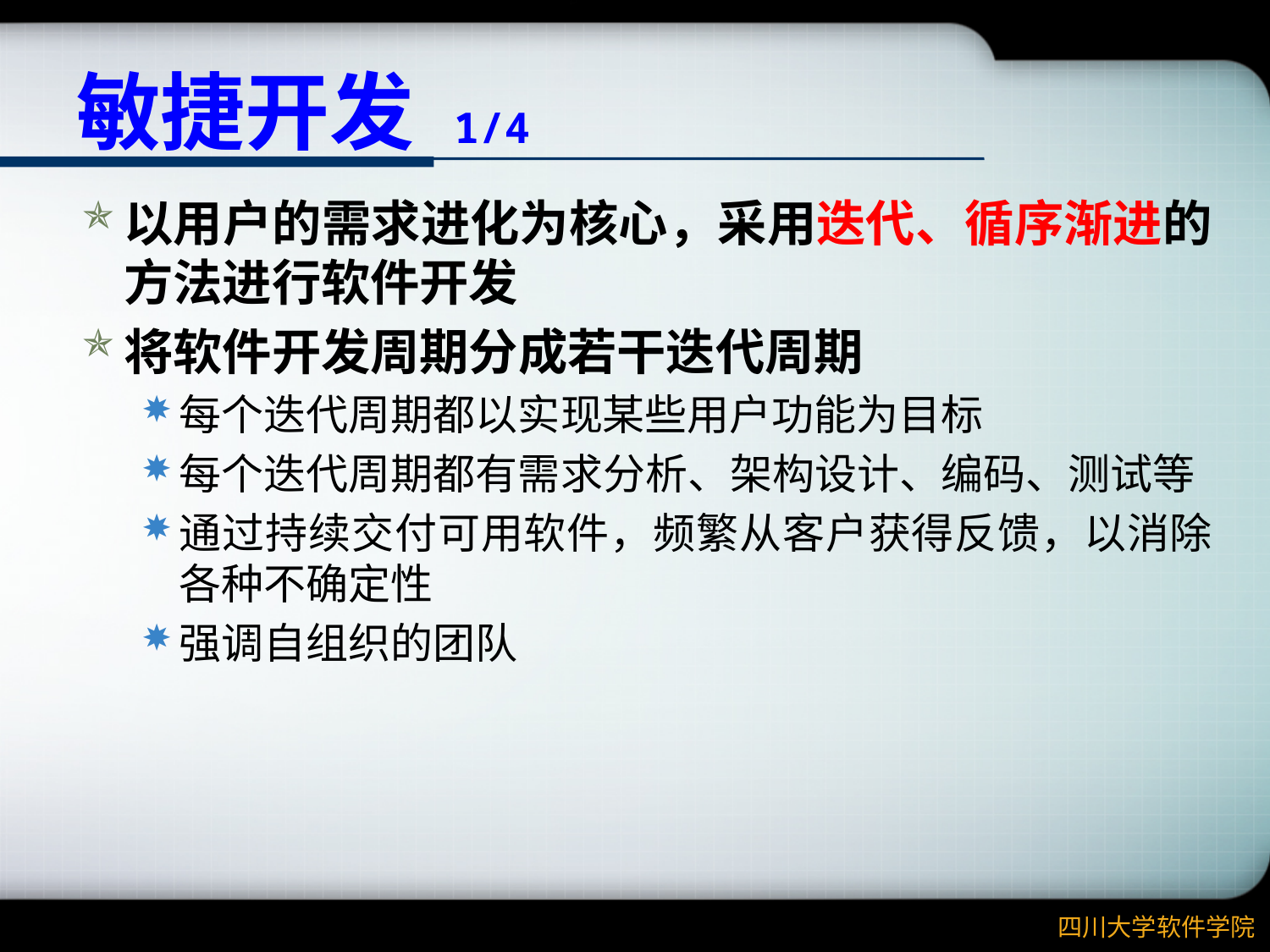

# 敏捷开发 1/4
以用户的需求进化为核心，采用迭代、循序渐进的方法进行软件开发
将软件开发周期分成若干迭代周期
每个迭代周期都以实现某些用户功能为目标
每个迭代周期都有需求分析、架构设计、编码、测试等
通过持续交付可用软件，频繁从客户获得反馈，以消除各种不确定性
强调自组织的团队